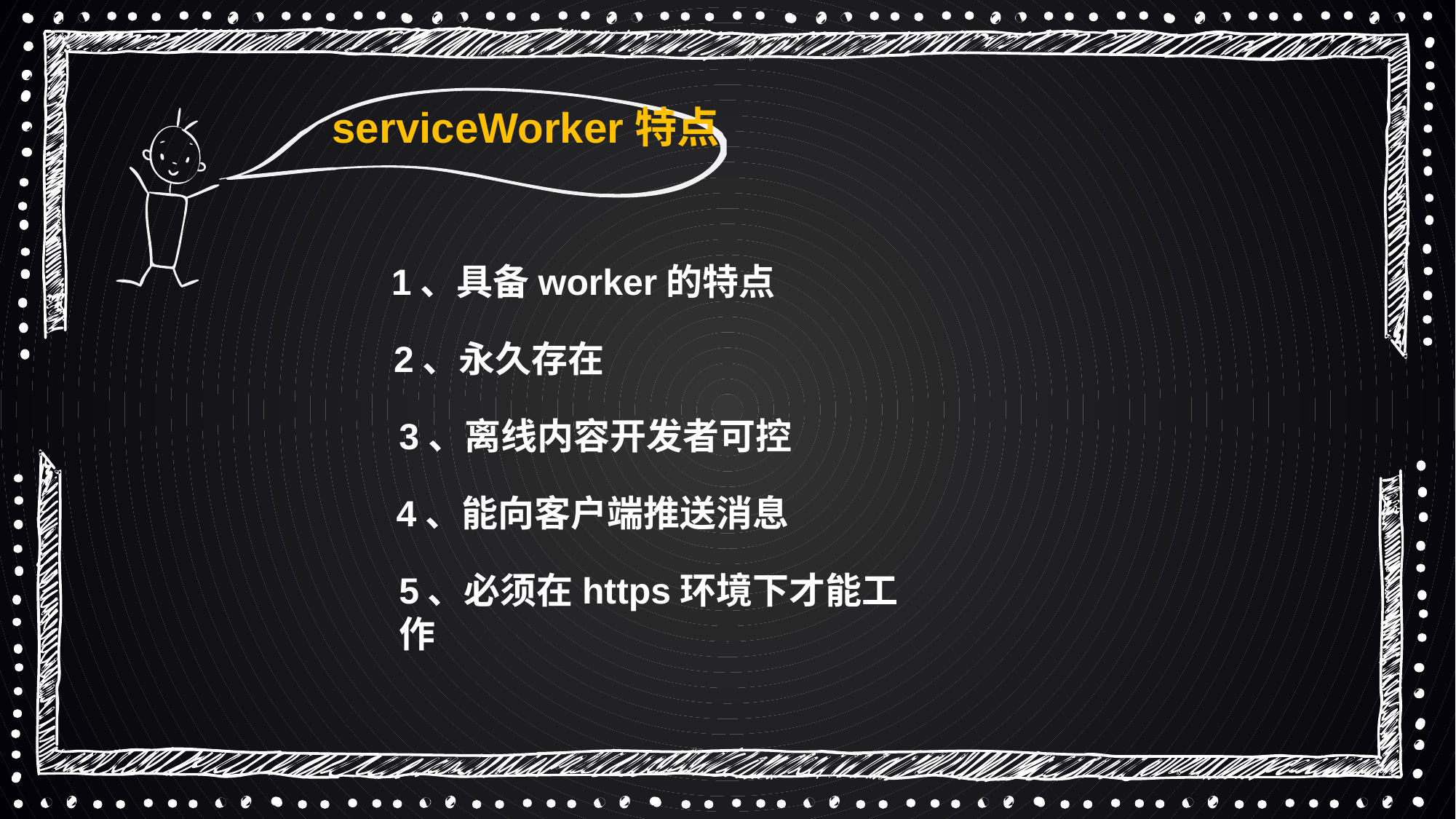

serviceWorker特点

1、具备worker的特点
2、永久存在
3、离线内容开发者可控
4、能向客户端推送消息
5、必须在https环境下才能工作